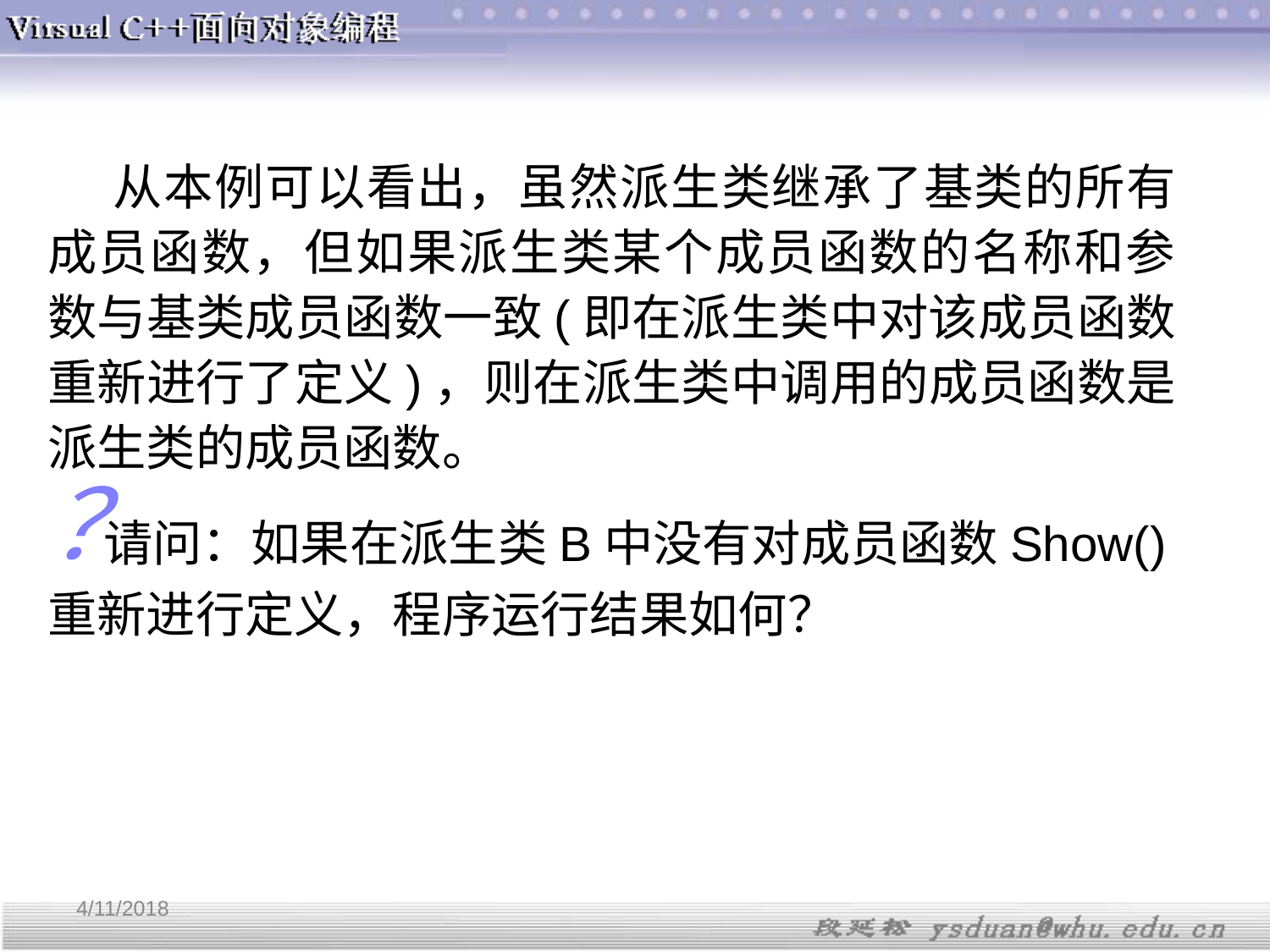

从本例可以看出，虽然派生类继承了基类的所有成员函数，但如果派生类某个成员函数的名称和参数与基类成员函数一致(即在派生类中对该成员函数重新进行了定义)，则在派生类中调用的成员函数是派生类的成员函数。
    请问：如果在派生类B中没有对成员函数Show()重新进行定义，程序运行结果如何？
？
4/11/2018